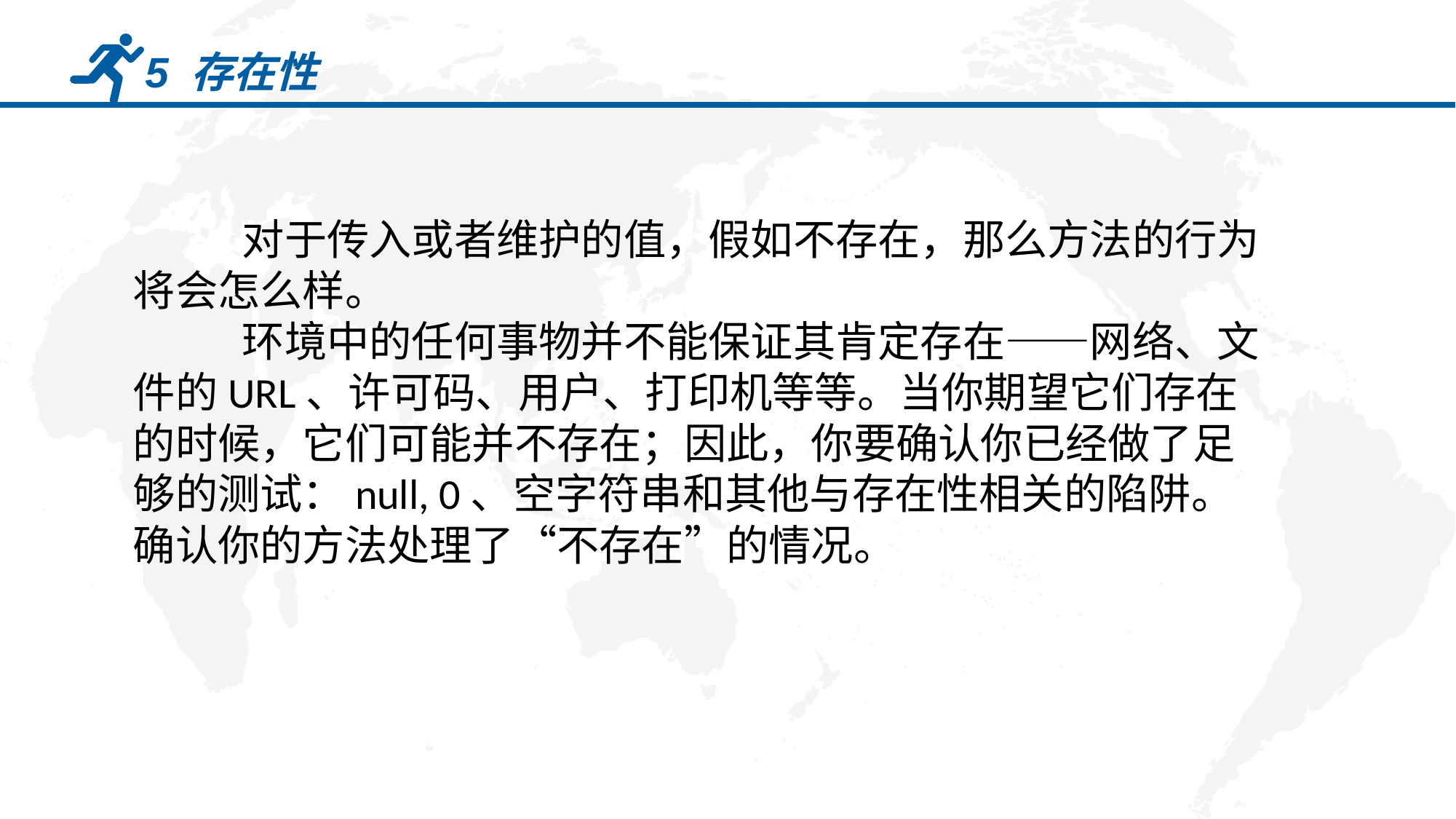

5 存在性
	对于传入或者维护的值，假如不存在，那么方法的行为将会怎么样。
	环境中的任何事物并不能保证其肯定存在——网络、文件的URL、许可码、用户、打印机等等。当你期望它们存在的时候，它们可能并不存在；因此，你要确认你已经做了足够的测试：null, 0、空字符串和其他与存在性相关的陷阱。确认你的方法处理了“不存在”的情况。